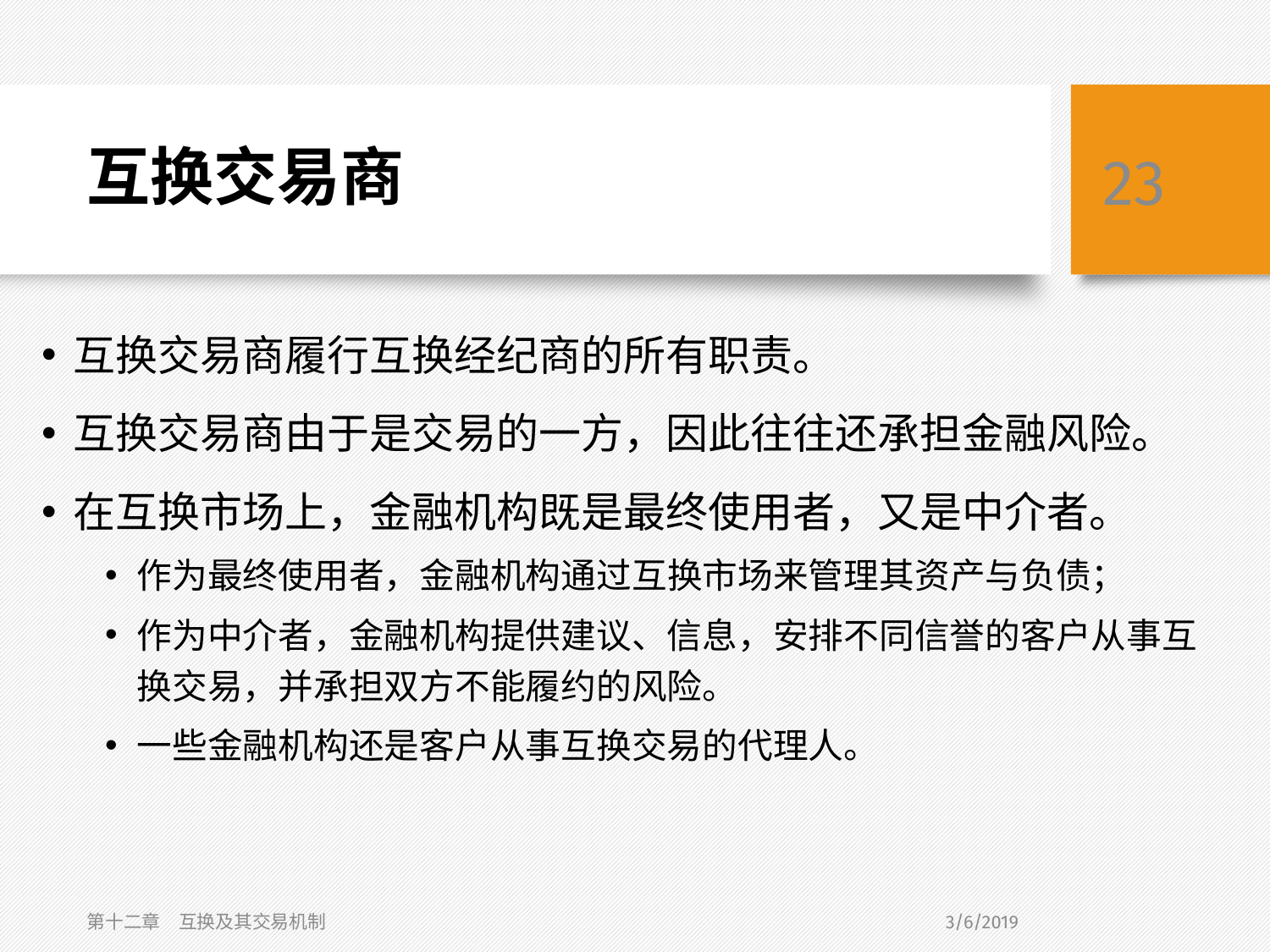

# 互换交易商
23
互换交易商履行互换经纪商的所有职责。
互换交易商由于是交易的一方，因此往往还承担金融风险。
在互换市场上，金融机构既是最终使用者，又是中介者。
作为最终使用者，金融机构通过互换市场来管理其资产与负债；
作为中介者，金融机构提供建议、信息，安排不同信誉的客户从事互换交易，并承担双方不能履约的风险。
一些金融机构还是客户从事互换交易的代理人。
3/6/2019
第十二章　互换及其交易机制